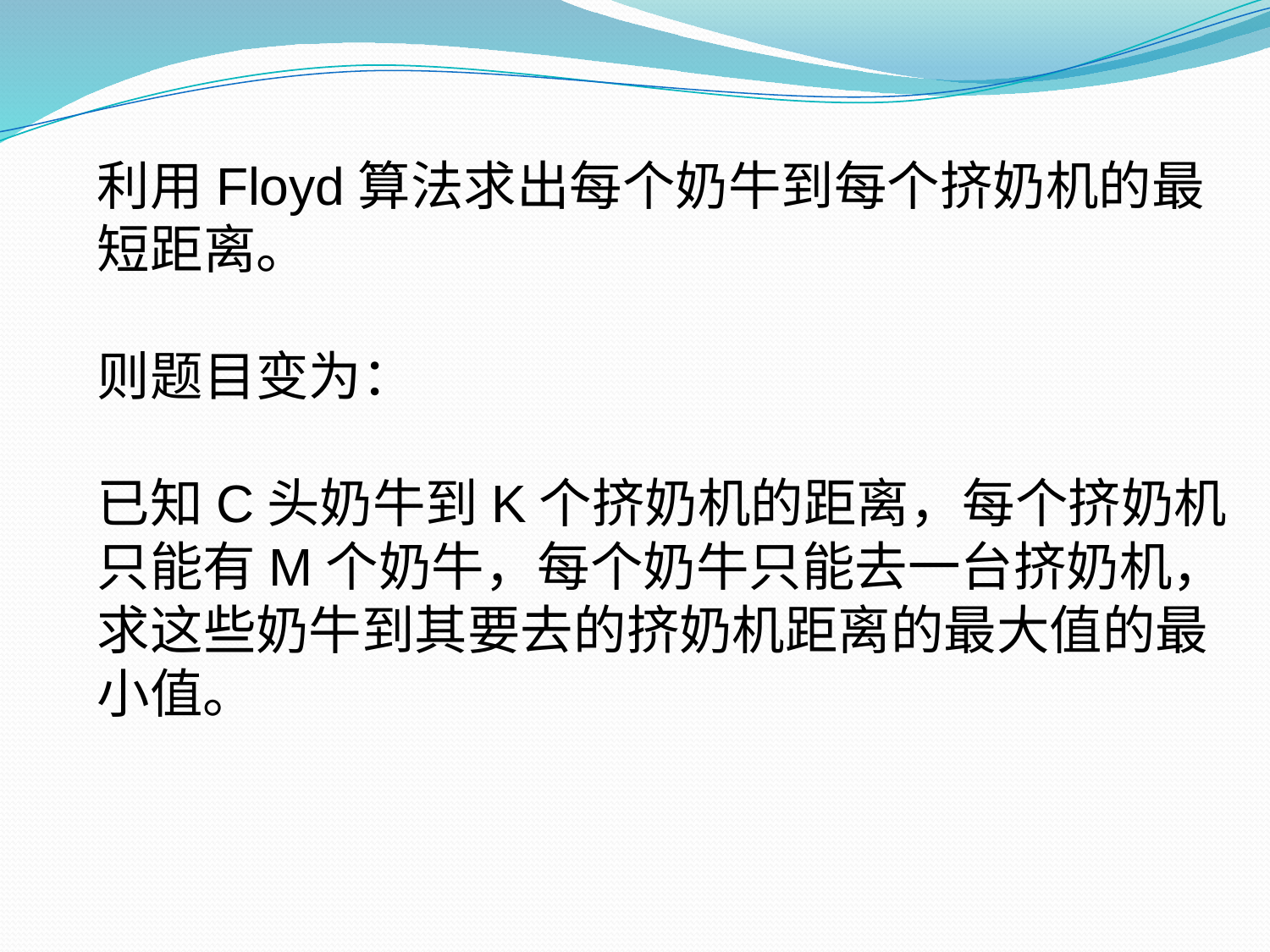

利用Floyd算法求出每个奶牛到每个挤奶机的最短距离。

则题目变为：

已知C头奶牛到K个挤奶机的距离，每个挤奶机只能有M个奶牛，每个奶牛只能去一台挤奶机，求这些奶牛到其要去的挤奶机距离的最大值的最小值。